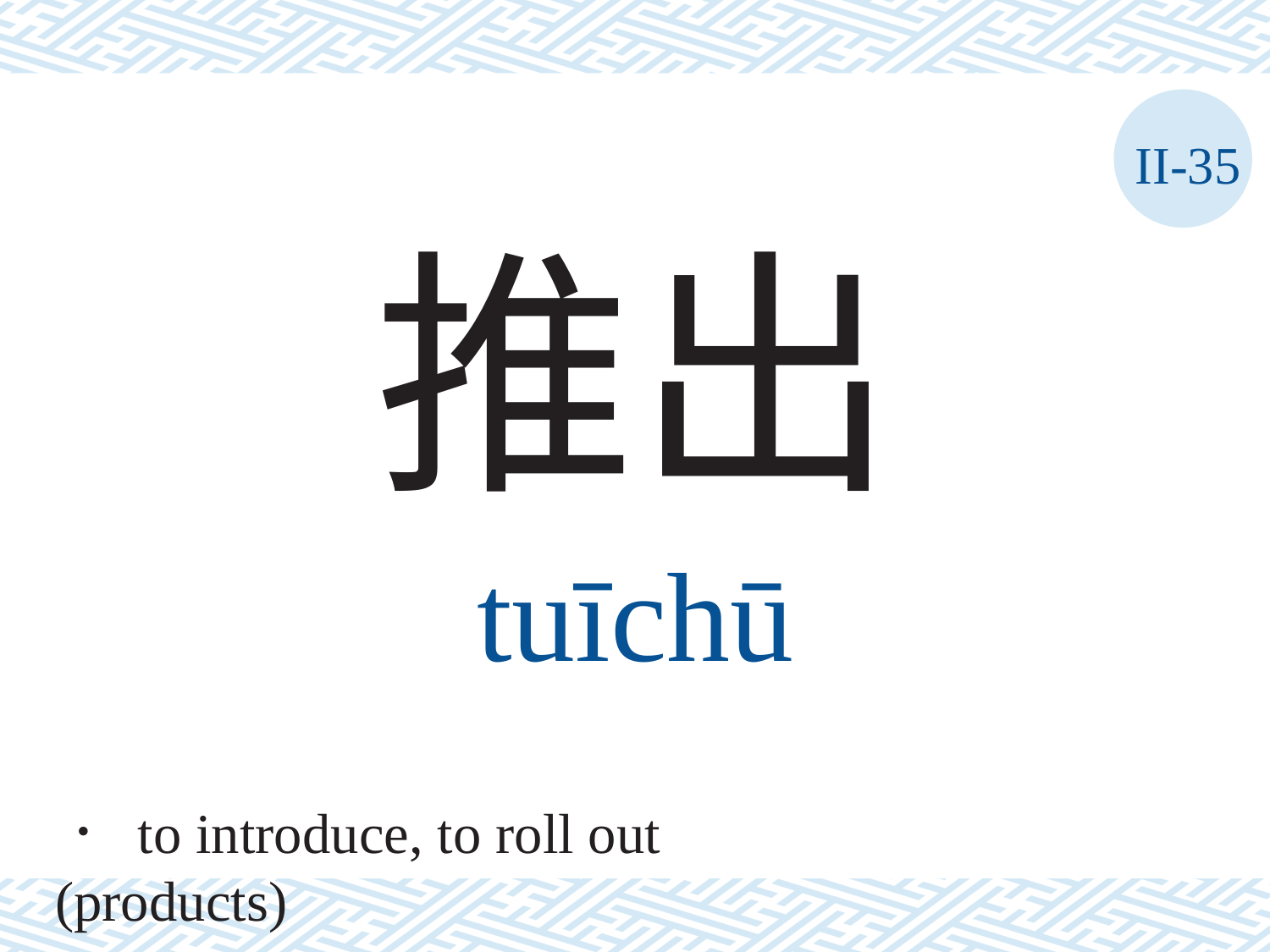

II-35
推出
tuīchū
． to introduce, to roll out (products)